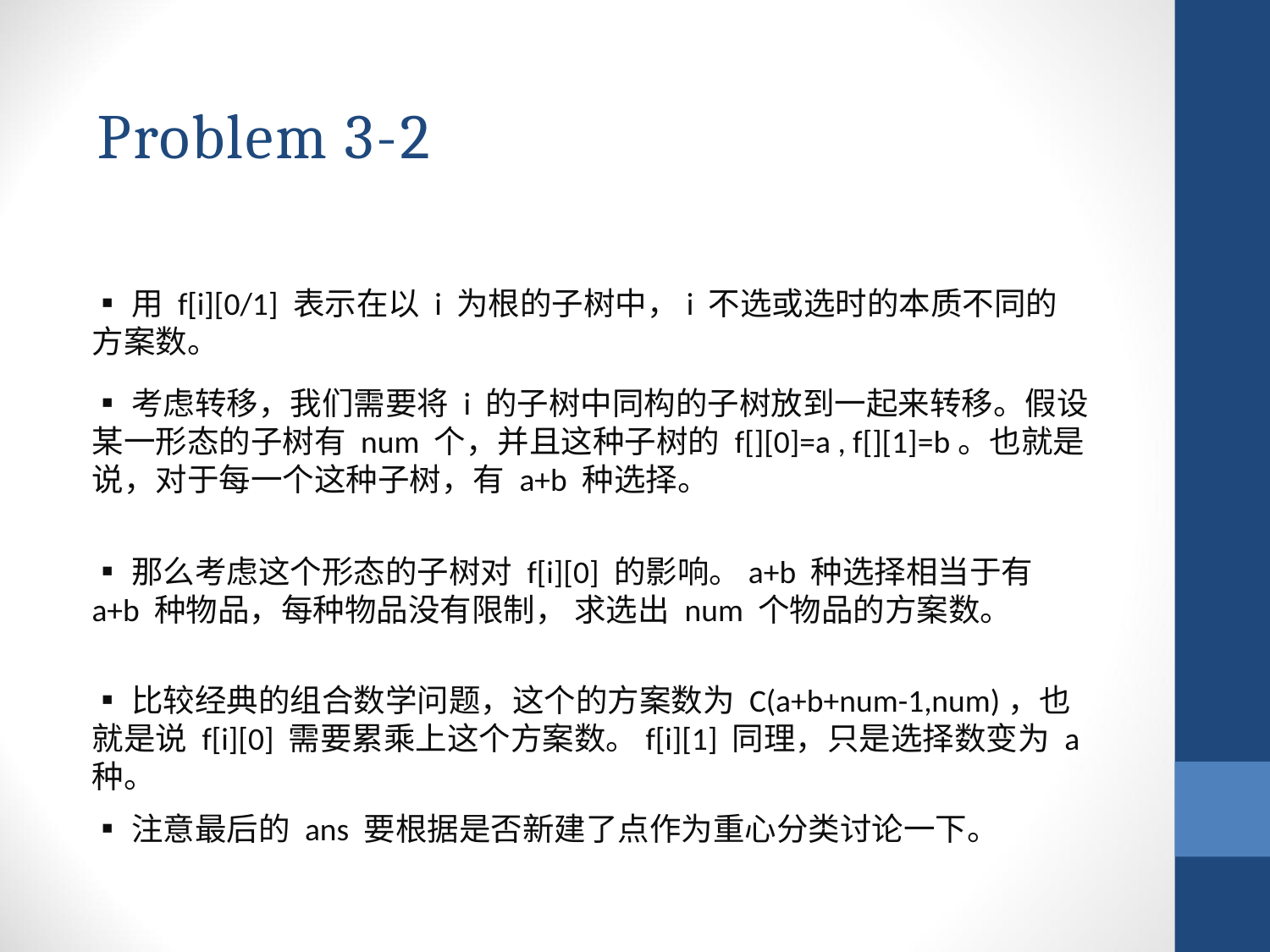

Problem 3-2
▪用 f[i][0/1] 表示在以 i 为根的子树中，i 不选或选时的本质不同的方案数。
▪考虑转移，我们需要将 i 的子树中同构的子树放到一起来转移。假设某一形态的子树有 num 个，并且这种子树的 f[][0]=a , f[][1]=b。也就是说，对于每一个这种子树，有 a+b 种选择。
▪那么考虑这个形态的子树对 f[i][0] 的影响。a+b 种选择相当于有 a+b 种物品，每种物品没有限制， 求选出 num 个物品的方案数。
▪比较经典的组合数学问题，这个的方案数为 C(a+b+num-1,num)，也就是说 f[i][0] 需要累乘上这个方案数。f[i][1] 同理，只是选择数变为 a 种。
▪注意最后的 ans 要根据是否新建了点作为重心分类讨论一下。